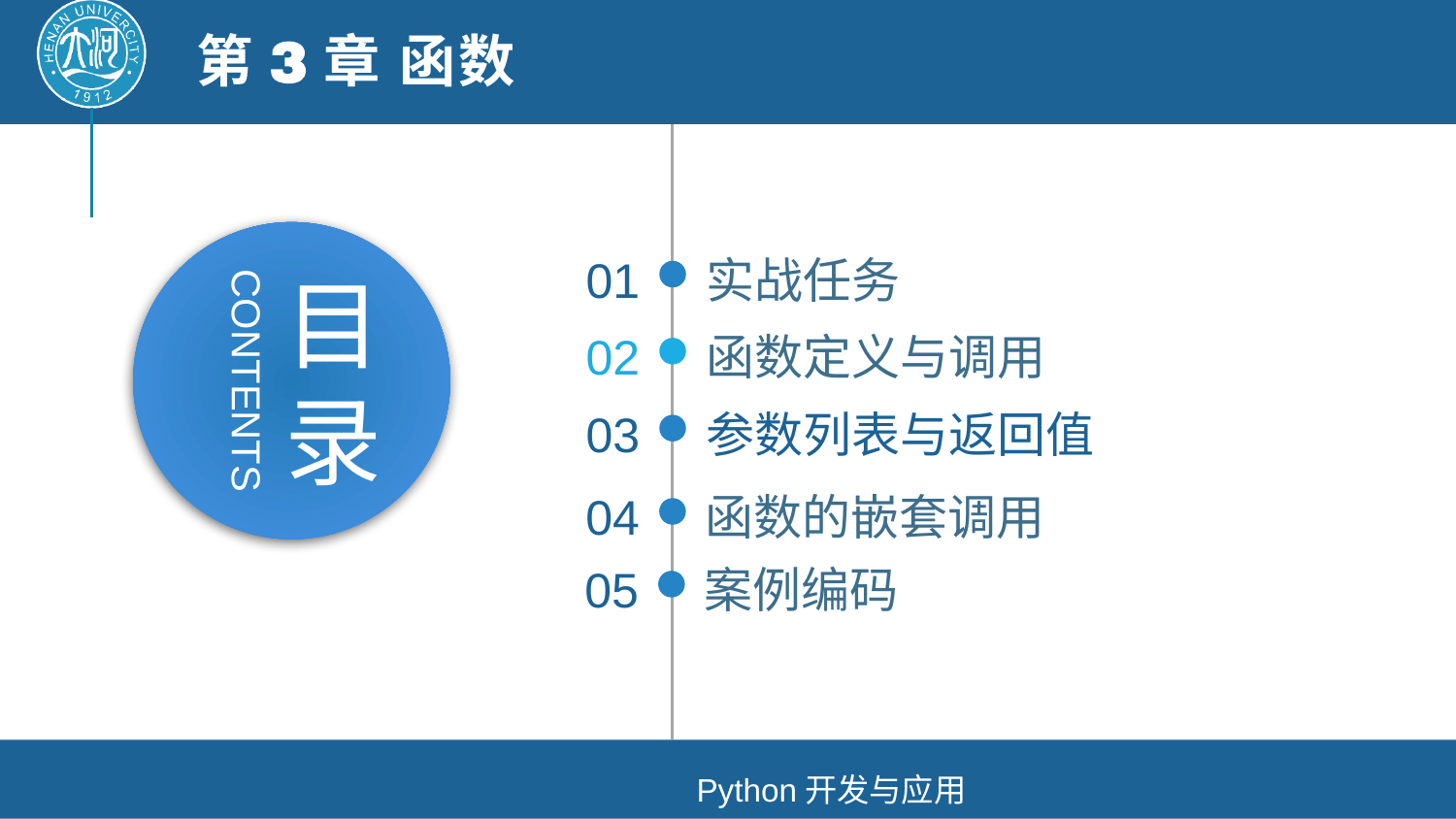

第3章 函数
01
实战任务

02
函数定义与调用

03
参数列表与返回值

04
函数的嵌套调用

05
案例编码

Python开发与应用
3